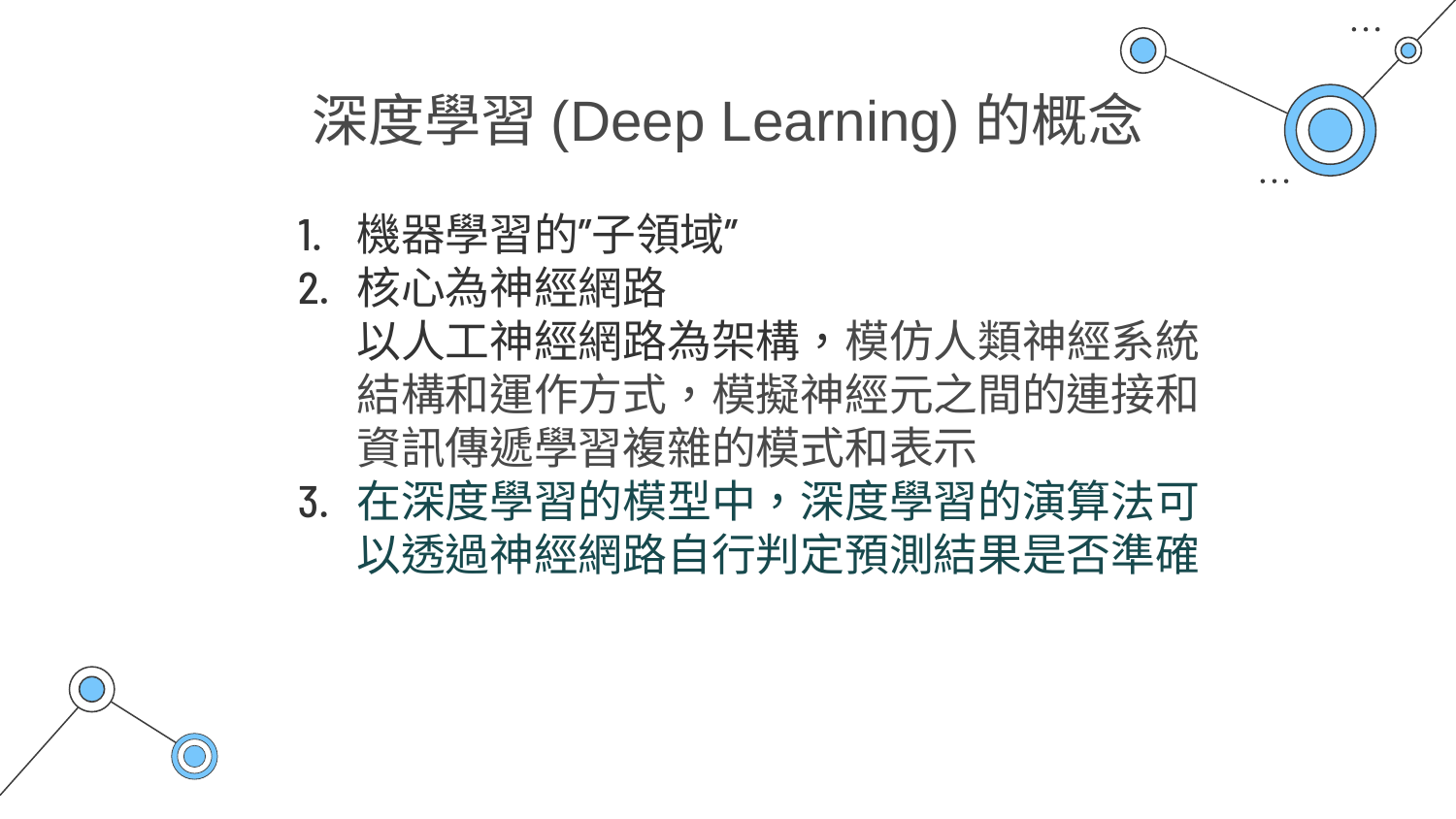

# 深度學習(Deep Learning)的概念
機器學習的”子領域”
核心為神經網路
以人工神經網路為架構，模仿人類神經系統結構和運作方式，模擬神經元之間的連接和資訊傳遞學習複雜的模式和表示
在深度學習的模型中，深度學習的演算法可以透過神經網路自行判定預測結果是否準確